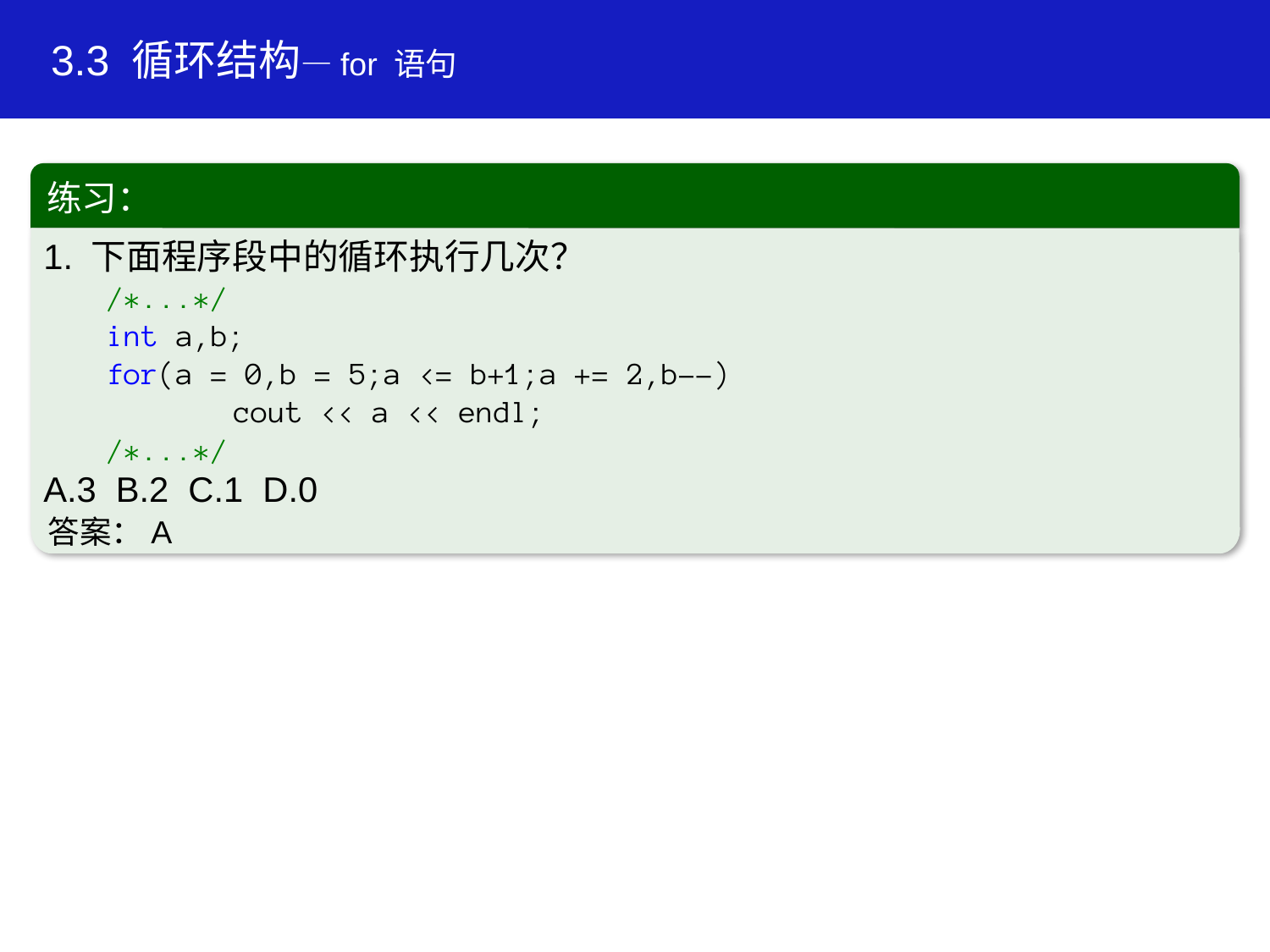

# 3.3 循环结构—for 语句
练习：
1. 下面程序段中的循环执行几次？
/*...*/
int a,b;
for(a = 0,b = 5;a <= b+1;a += 2,b--)
	cout << a << endl;
/*...*/
A.3  B.2  C.1  D.0

答案：A
38